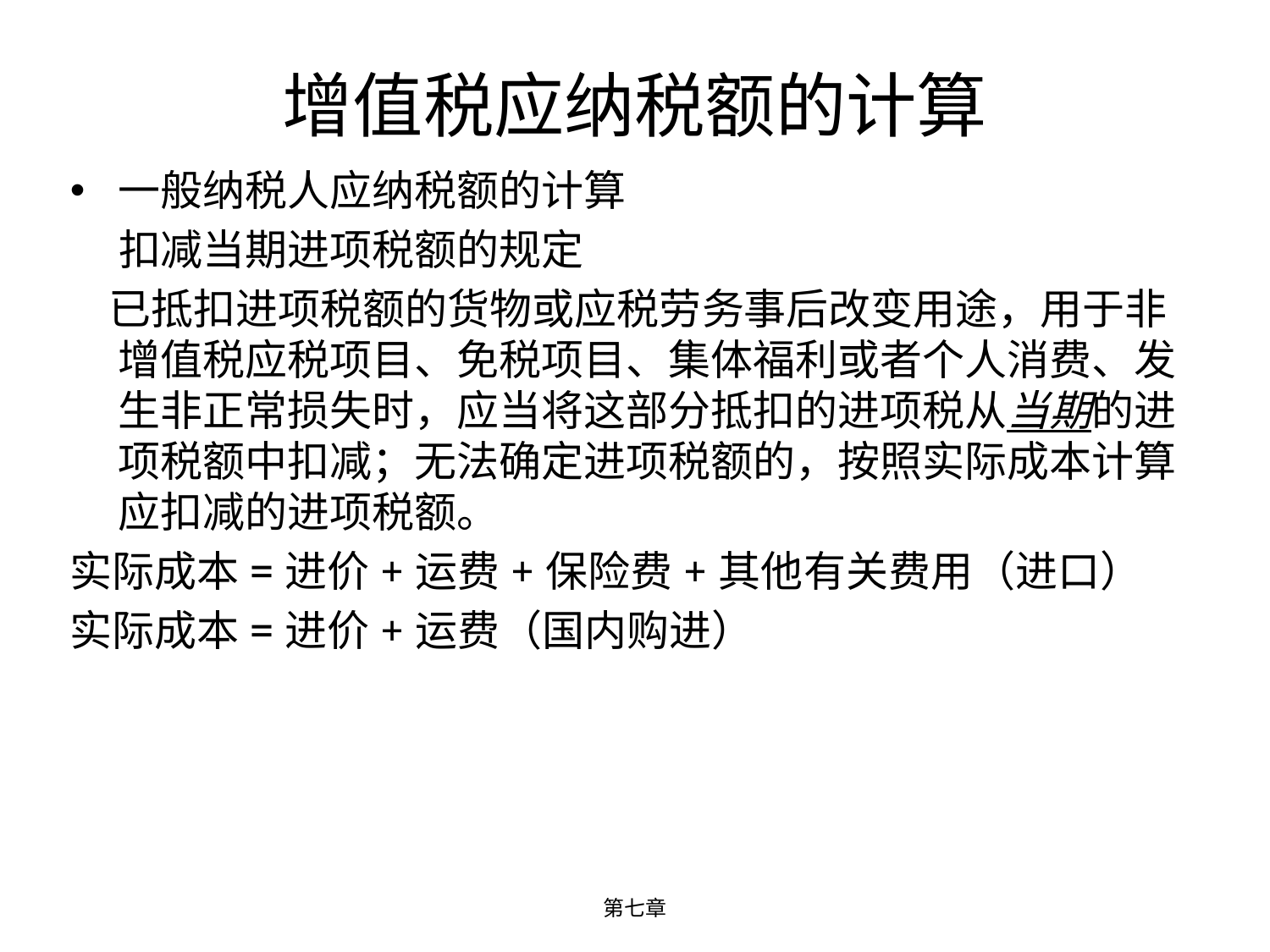

# 增值税应纳税额的计算
一般纳税人应纳税额的计算
    扣减当期进项税额的规定
   已抵扣进项税额的货物或应税劳务事后改变用途，用于非增值税应税项目、免税项目、集体福利或者个人消费、发生非正常损失时，应当将这部分抵扣的进项税从当期的进项税额中扣减；无法确定进项税额的，按照实际成本计算应扣减的进项税额。
实际成本=进价+运费+保险费+其他有关费用（进口）
实际成本=进价+运费（国内购进）

第七章
76